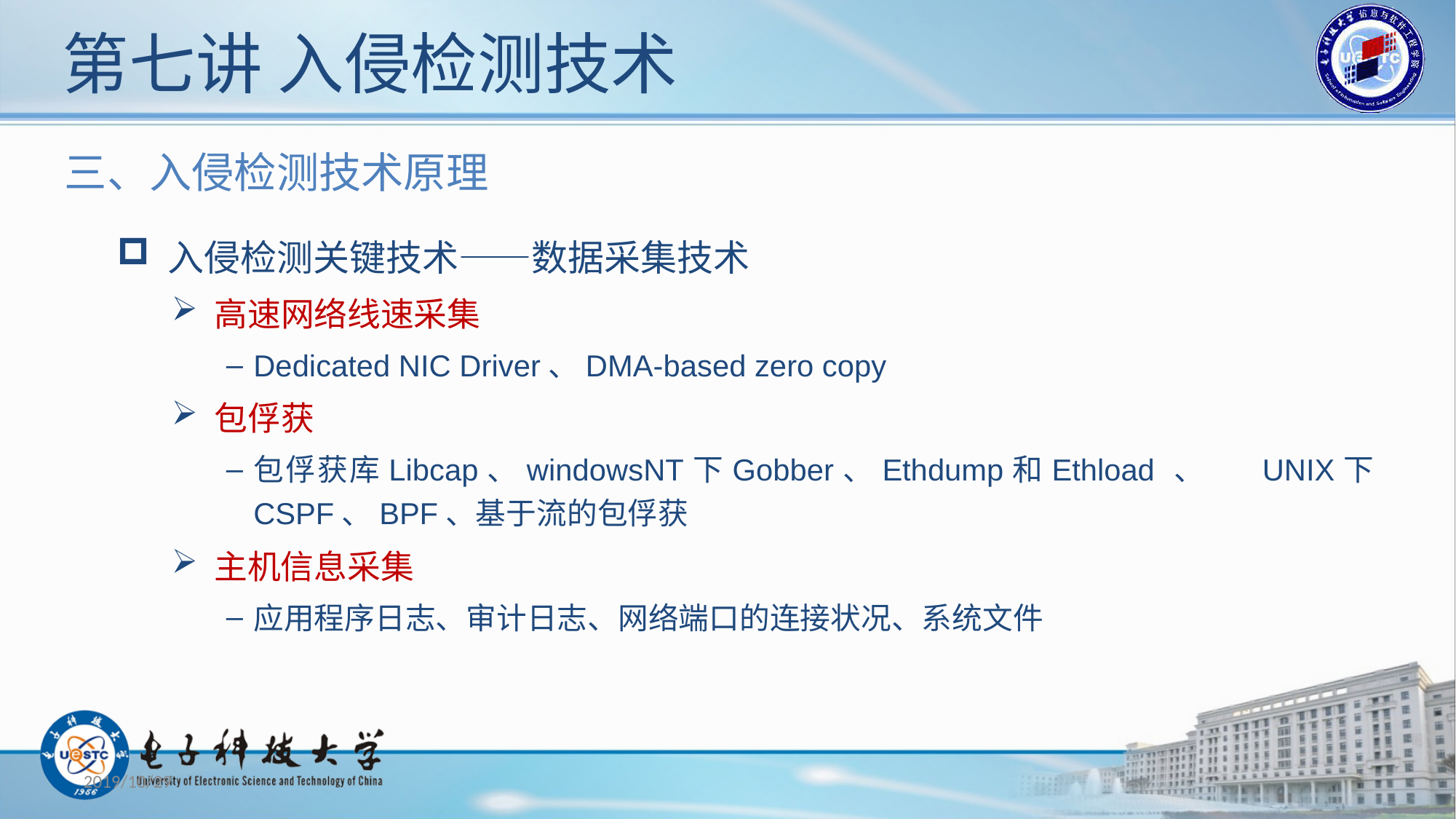

# 第七讲 入侵检测技术
三、入侵检测技术原理
 入侵检测关键技术——数据采集技术
 高速网络线速采集
Dedicated NIC Driver、DMA-based zero copy
 包俘获
包俘获库Libcap、windowsNT下Gobber、Ethdump和Ethload 、	UNIX下CSPF、BPF、基于流的包俘获
 主机信息采集
应用程序日志、审计日志、网络端口的连接状况、系统文件

2019/10/29